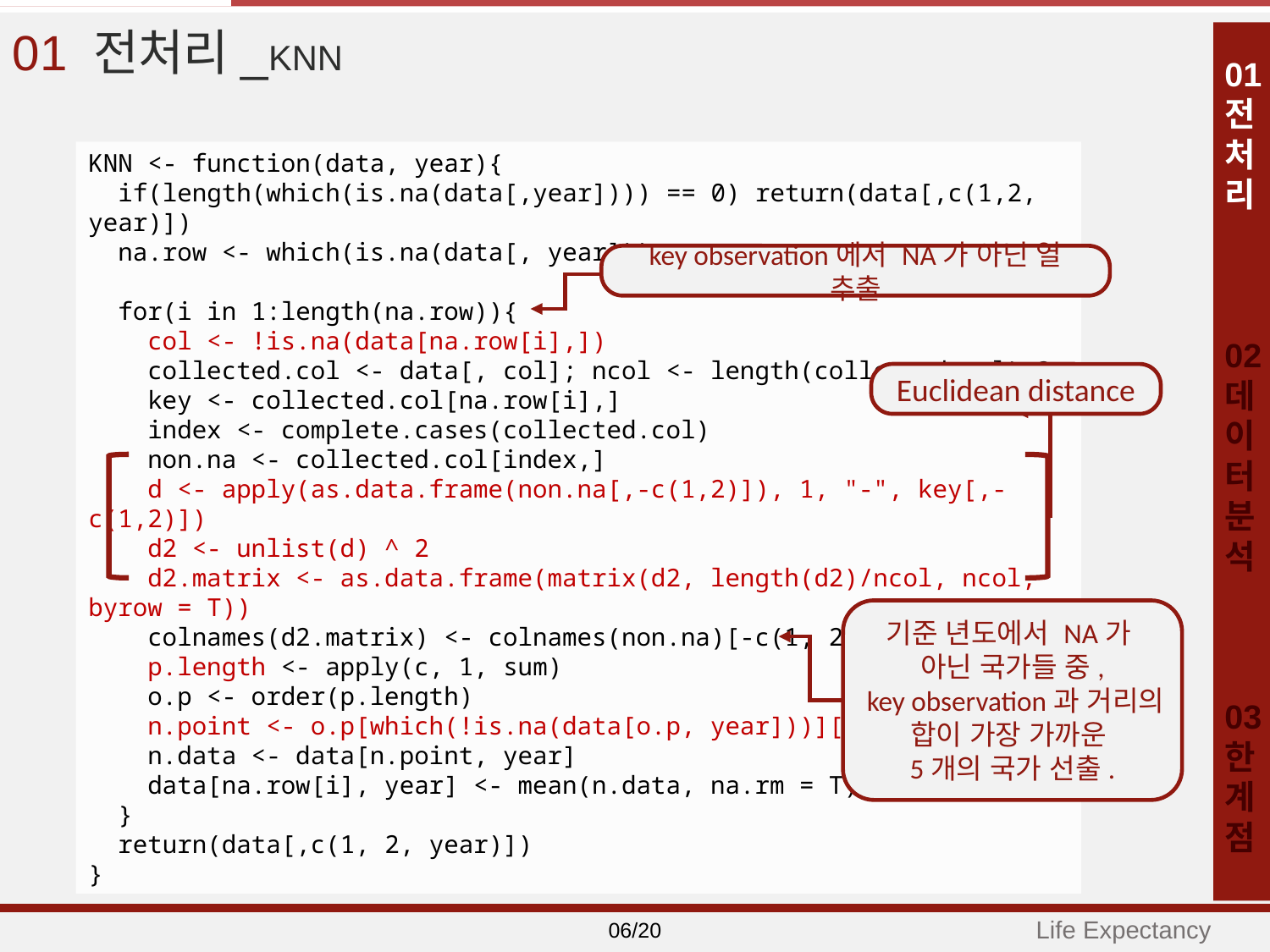

01 전처리_KNN
01 전처리

 02 데이터분석

 03한계점
KNN <- function(data, year){
  if(length(which(is.na(data[,year]))) == 0) return(data[,c(1,2, year)])
  na.row <- which(is.na(data[, year]))

  for(i in 1:length(na.row)){
    col <- !is.na(data[na.row[i],])
    collected.col <- data[, col]; ncol <- length(collected.col)-2
    key <- collected.col[na.row[i],]
    index <- complete.cases(collected.col)
    non.na <- collected.col[index,]
    d <- apply(as.data.frame(non.na[,-c(1,2)]), 1, "-", key[,-c(1,2)])
    d2 <- unlist(d) ^ 2
    d2.matrix <- as.data.frame(matrix(d2, length(d2)/ncol, ncol, byrow = T))
    colnames(d2.matrix) <- colnames(non.na)[-c(1, 2)]
    p.length <- apply(c, 1, sum)
    o.p <- order(p.length)
    n.point <- o.p[which(!is.na(data[o.p, year]))][1:5]
    n.data <- data[n.point, year]
    data[na.row[i], year] <- mean(n.data, na.rm = T)
  }
  return(data[,c(1, 2, year)])
}
key observation에서 NA가 아닌 열 추출
Euclidean distance

기준 년도에서 NA가
아닌 국가들 중,
 key observation과 거리의
합이 가장 가까운
5개의 국가 선출.

Life Expectancy
06/20